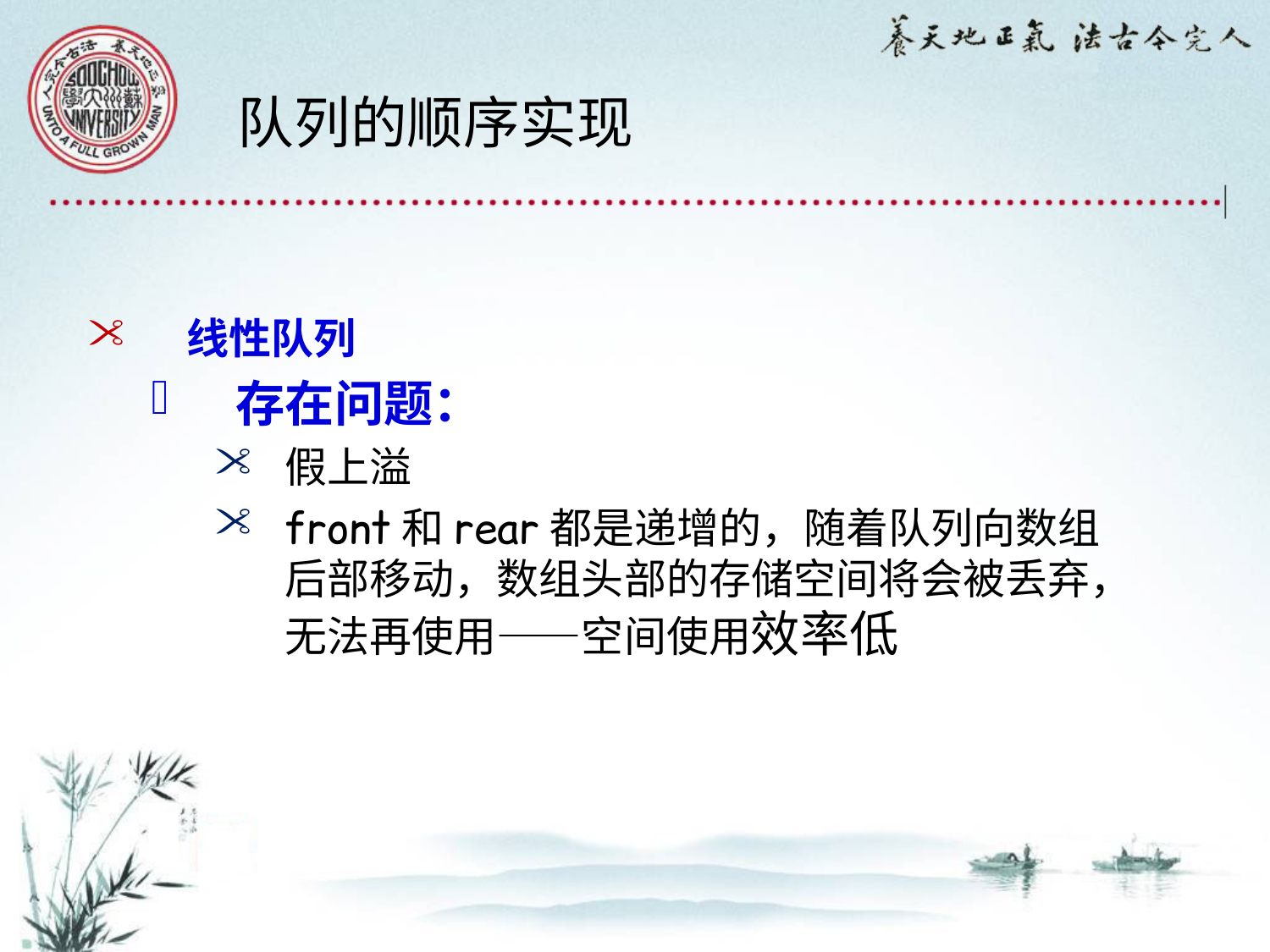

# 队列的顺序实现

线性队列
存在问题：
假上溢
front和rear都是递增的，随着队列向数组后部移动，数组头部的存储空间将会被丢弃，无法再使用——空间使用效率低